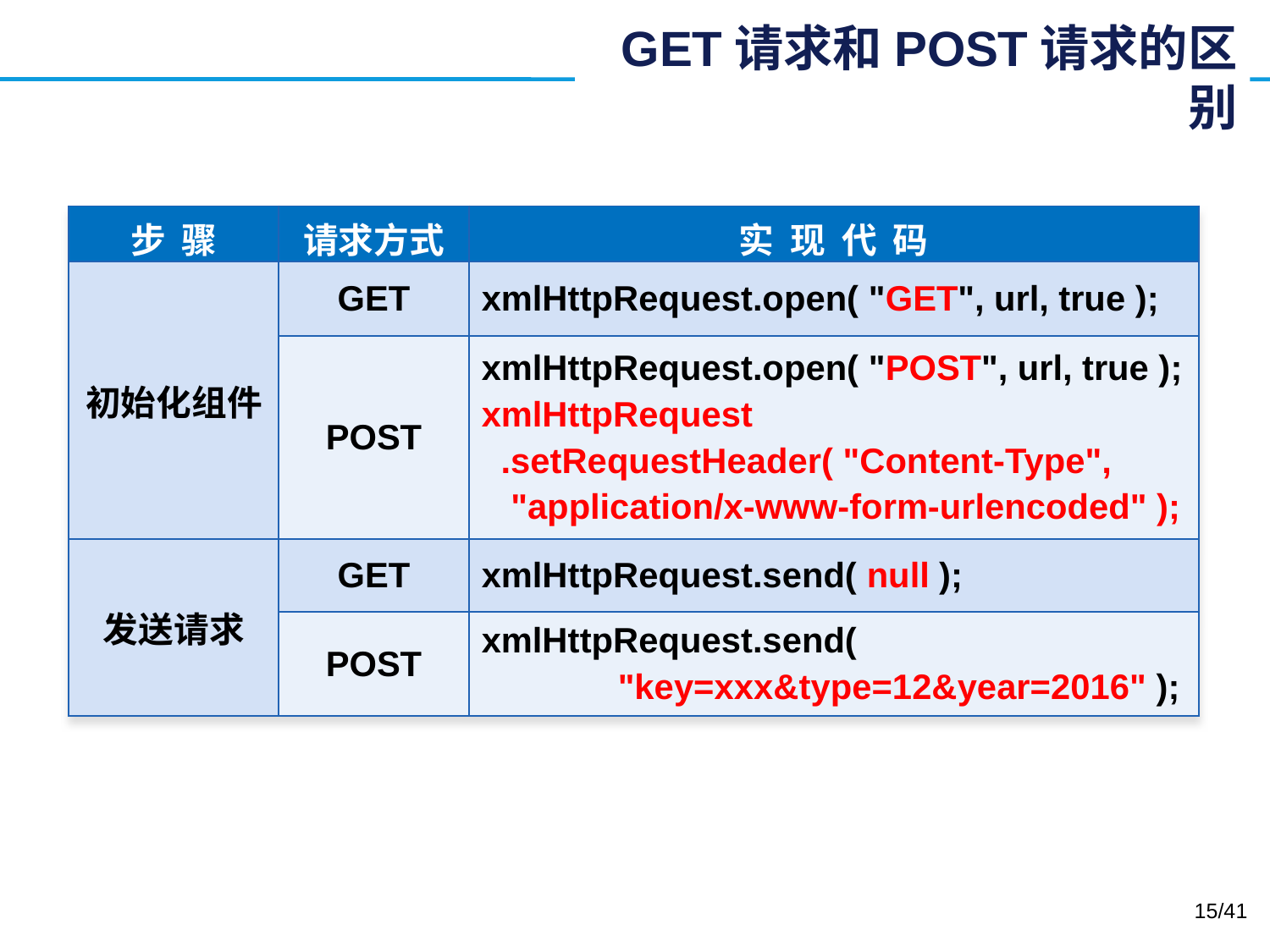

GET请求和POST请求的区别
| 步 骤 | 请求方式 | 实 现 代 码 |
| --- | --- | --- |
| 初始化组件 | GET | xmlHttpRequest.open( "GET", url, true ); |
|  | POST | xmlHttpRequest.open( "POST", url, true ); xmlHttpRequest .setRequestHeader( "Content-Type", "application/x-www-form-urlencoded" ); |
| 发送请求 | GET | xmlHttpRequest.send( null ); |
|  | POST | xmlHttpRequest.send( "key=xxx&type=12&year=2016" ); |
15/41